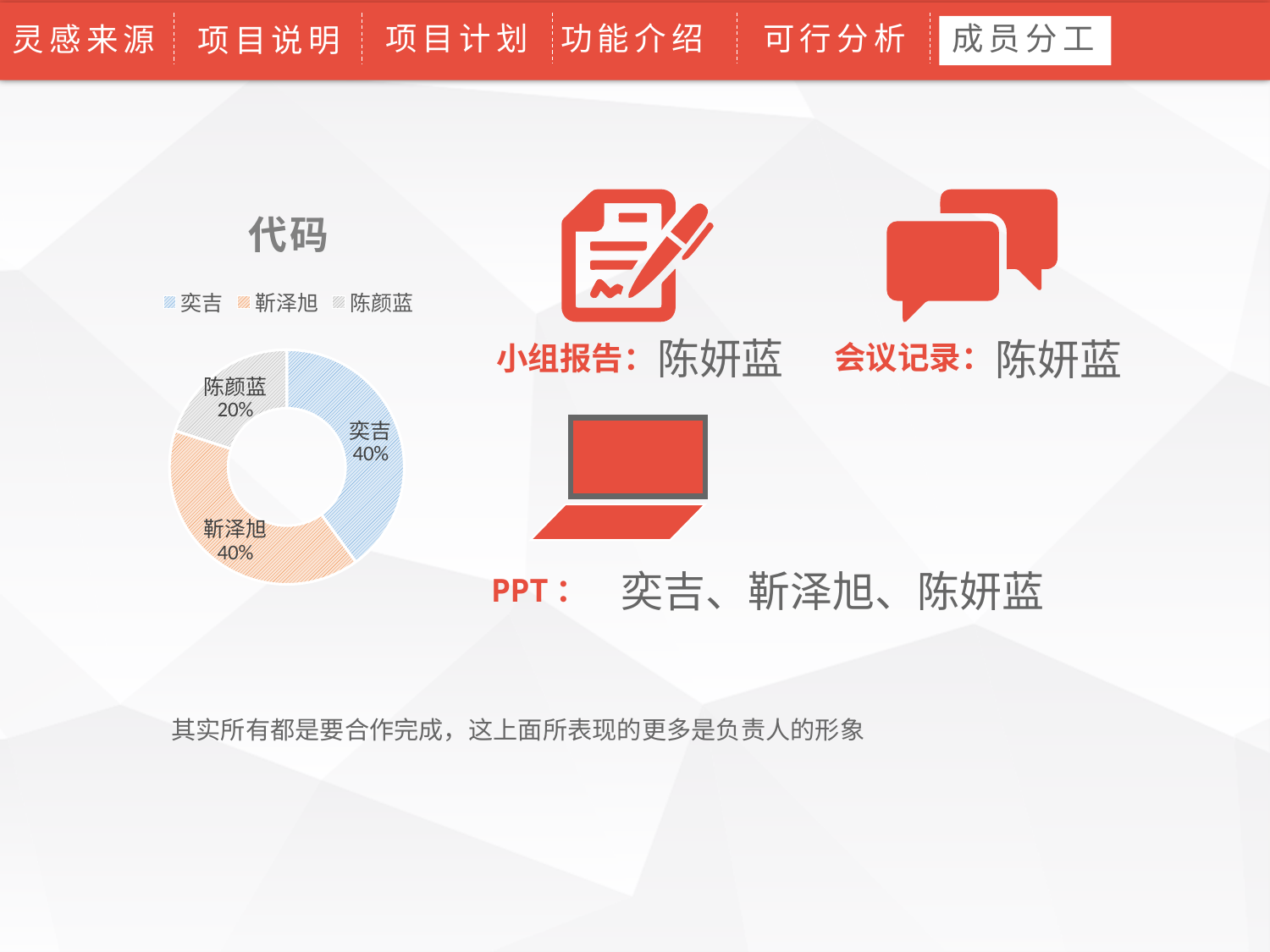

项目计划
可行分析
成员分工
功能介绍
论文绪论
灵感来源
研究背景
研究方法
研究结果
问题讨论
论文总结

项目说明

### Chart:

| Category |  |
|---|---|
| 奕吉 | 40.0 |
| 靳泽旭 | 40.0 |
| 陈颜蓝 | 20.0 |

陈妍蓝
陈妍蓝
会议记录：
小组报告：

奕吉、靳泽旭、陈妍蓝
PPT：
其实所有都是要合作完成，这上面所表现的更多是负责人的形象